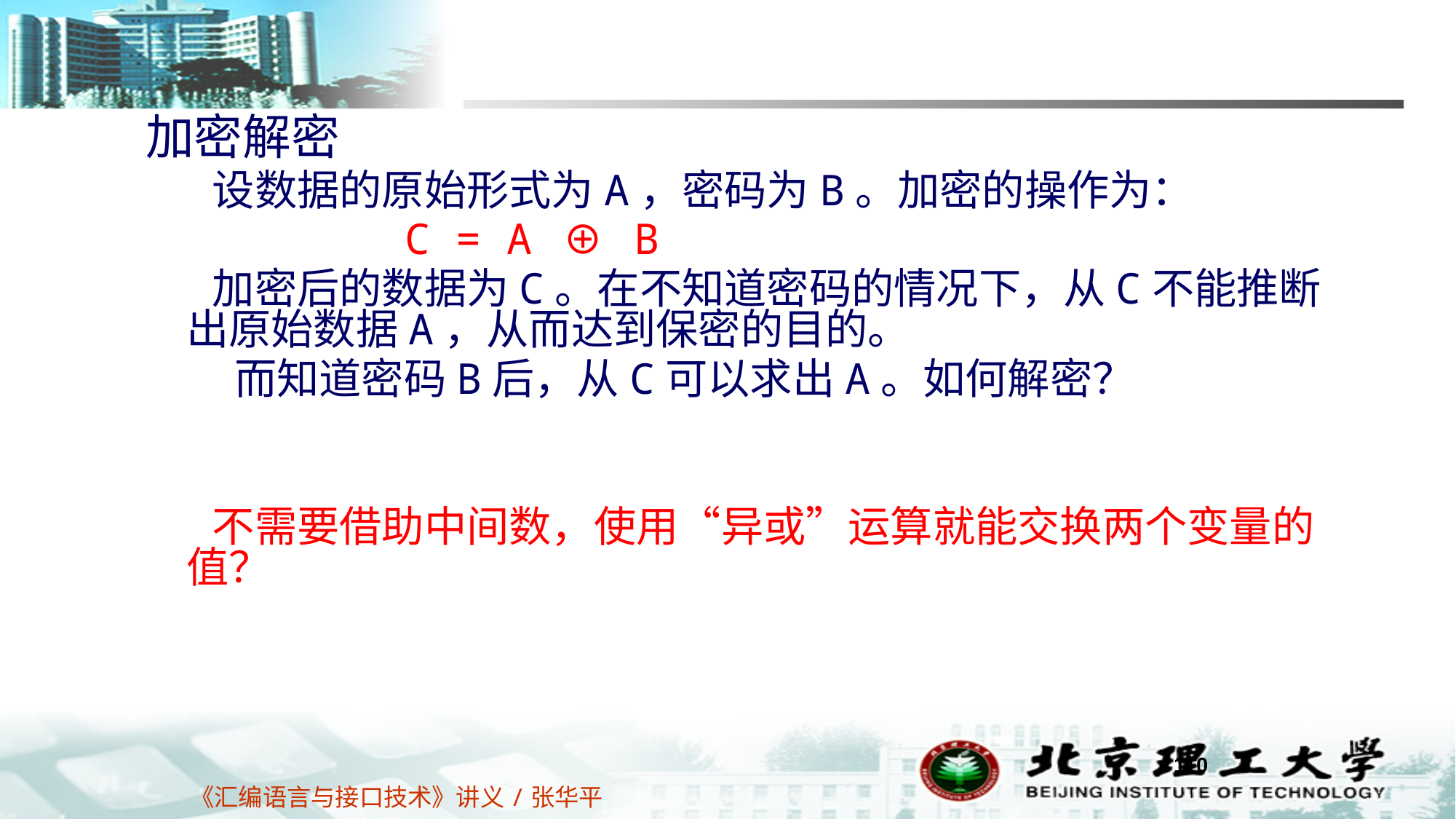

加密解密
      设数据的原始形式为A，密码为B。加密的操作为：
			C = A ⊕ B
      加密后的数据为C。在不知道密码的情况下，从C不能推断出原始数据A，从而达到保密的目的。
	    而知道密码B后，从C可以求出A。如何解密？

      不需要借助中间数，使用“异或”运算就能交换两个变量的值？
110